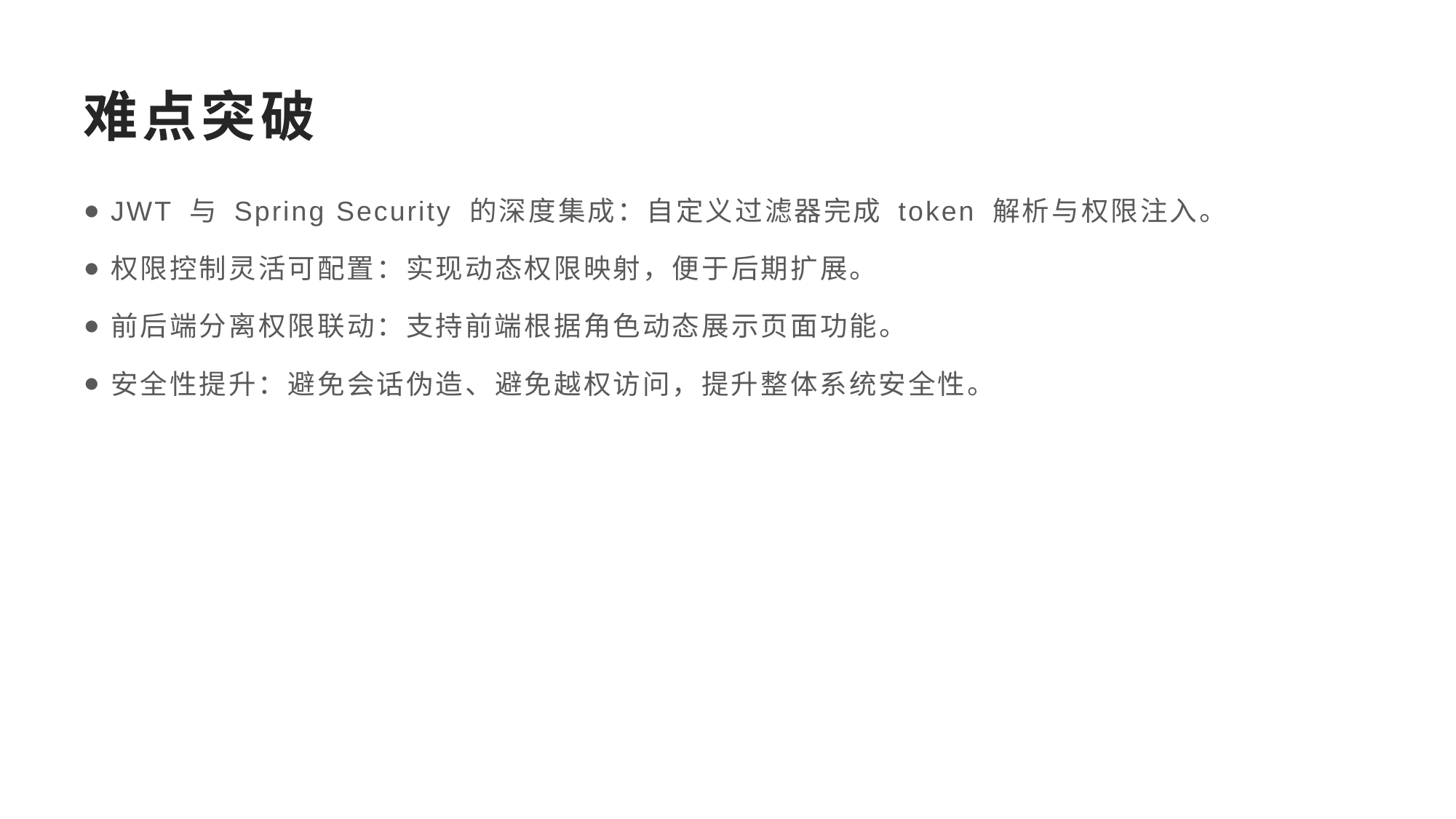

# 难点突破
JWT 与 Spring Security 的深度集成：自定义过滤器完成 token 解析与权限注入。
权限控制灵活可配置：实现动态权限映射，便于后期扩展。
前后端分离权限联动：支持前端根据角色动态展示页面功能。
安全性提升：避免会话伪造、避免越权访问，提升整体系统安全性。